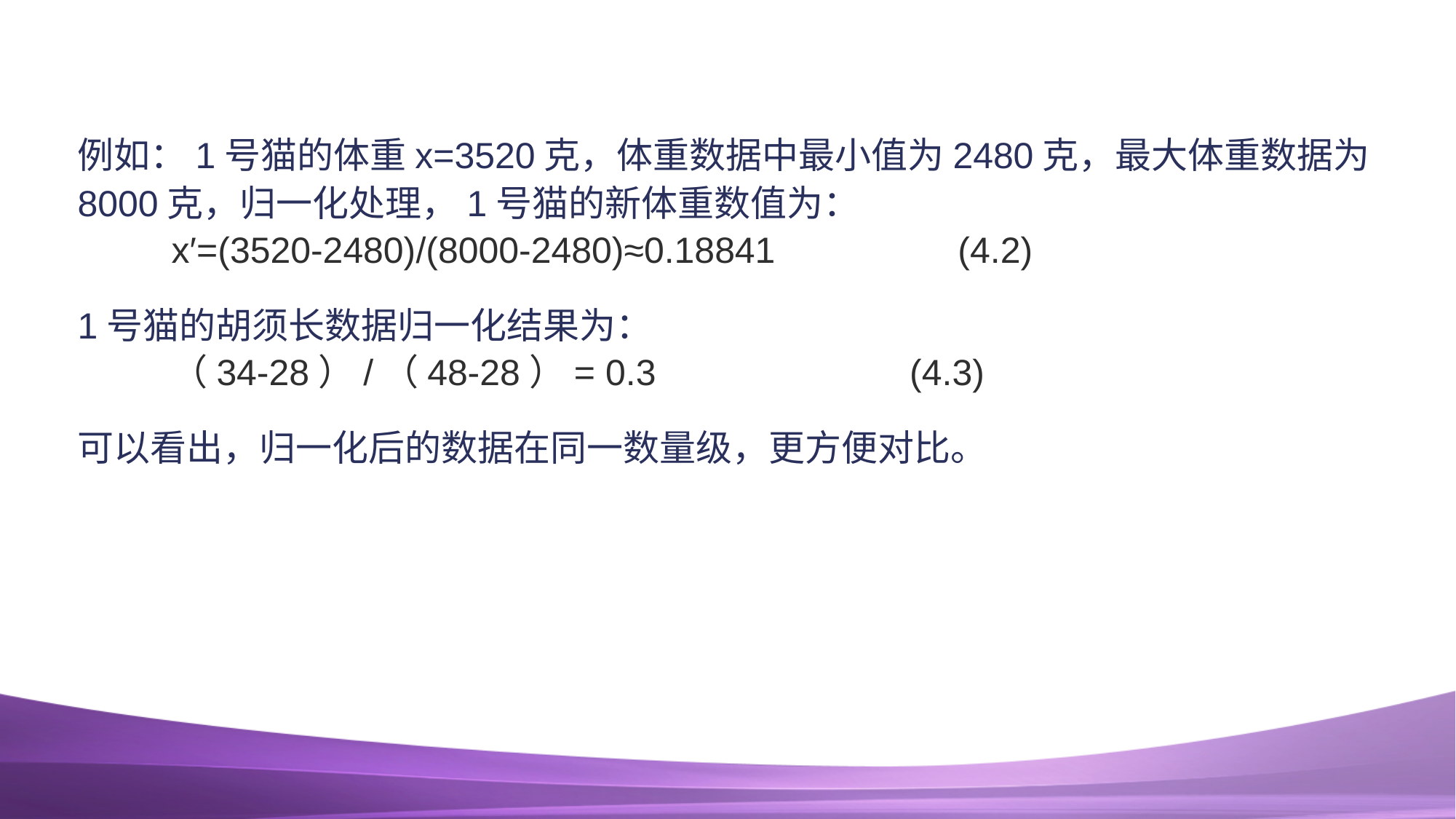

#
例如：1号猫的体重x=3520克，体重数据中最小值为2480克，最大体重数据为8000克，归一化处理，1号猫的新体重数值为：
x′=(3520-2480)/(8000-2480)≈0.18841                  (4.2)
1号猫的胡须长数据归一化结果为：
（34-28）/（48-28）= 0.3                         (4.3)
可以看出，归一化后的数据在同一数量级，更方便对比。